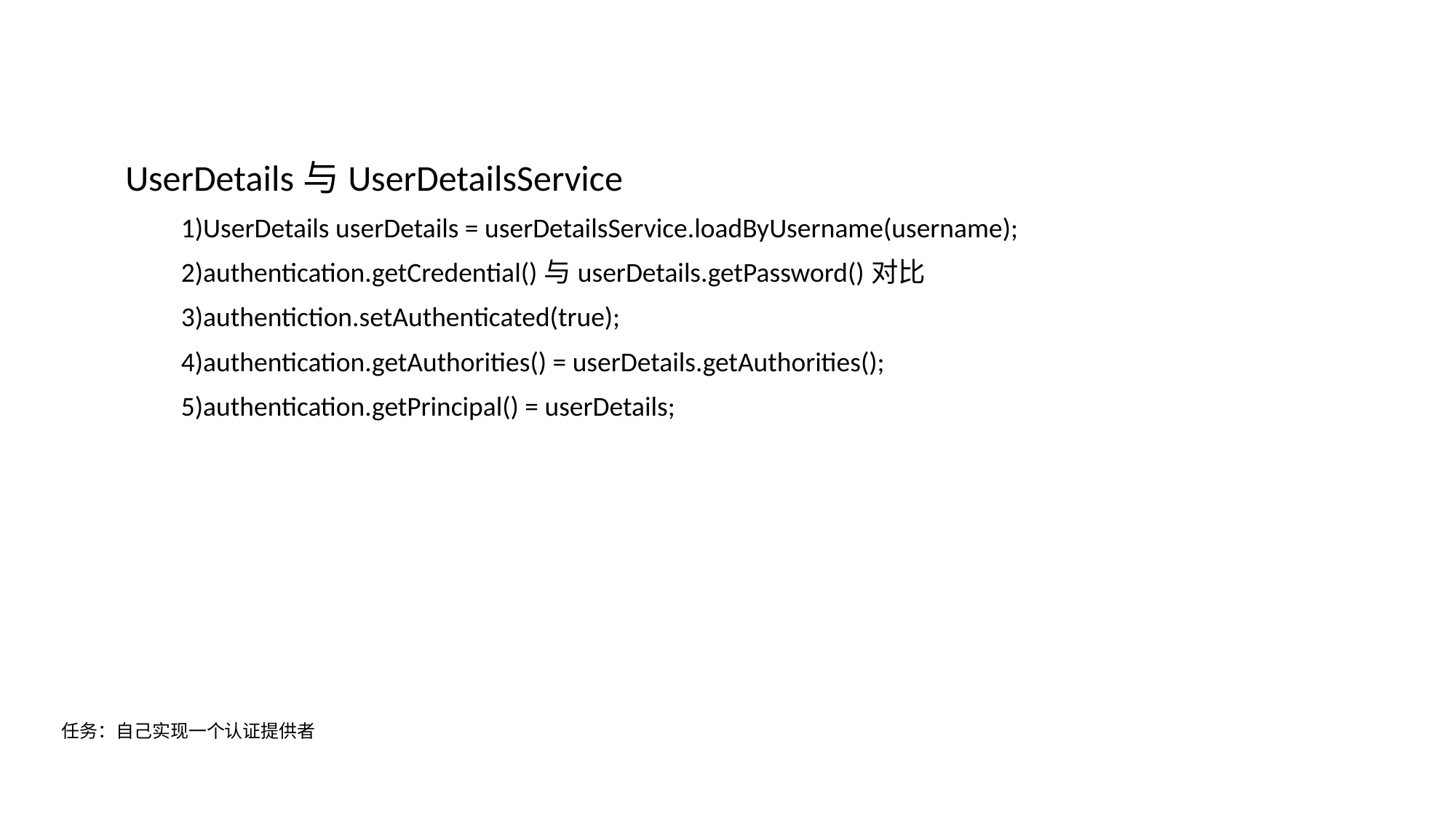

UserDetails与UserDetailsService
         1)UserDetails userDetails = userDetailsService.loadByUsername(username);
         2)authentication.getCredential()与userDetails.getPassword()对比
         3)authentiction.setAuthenticated(true);
         4)authentication.getAuthorities() = userDetails.getAuthorities();
         5)authentication.getPrincipal() = userDetails;
任务：自己实现一个认证提供者